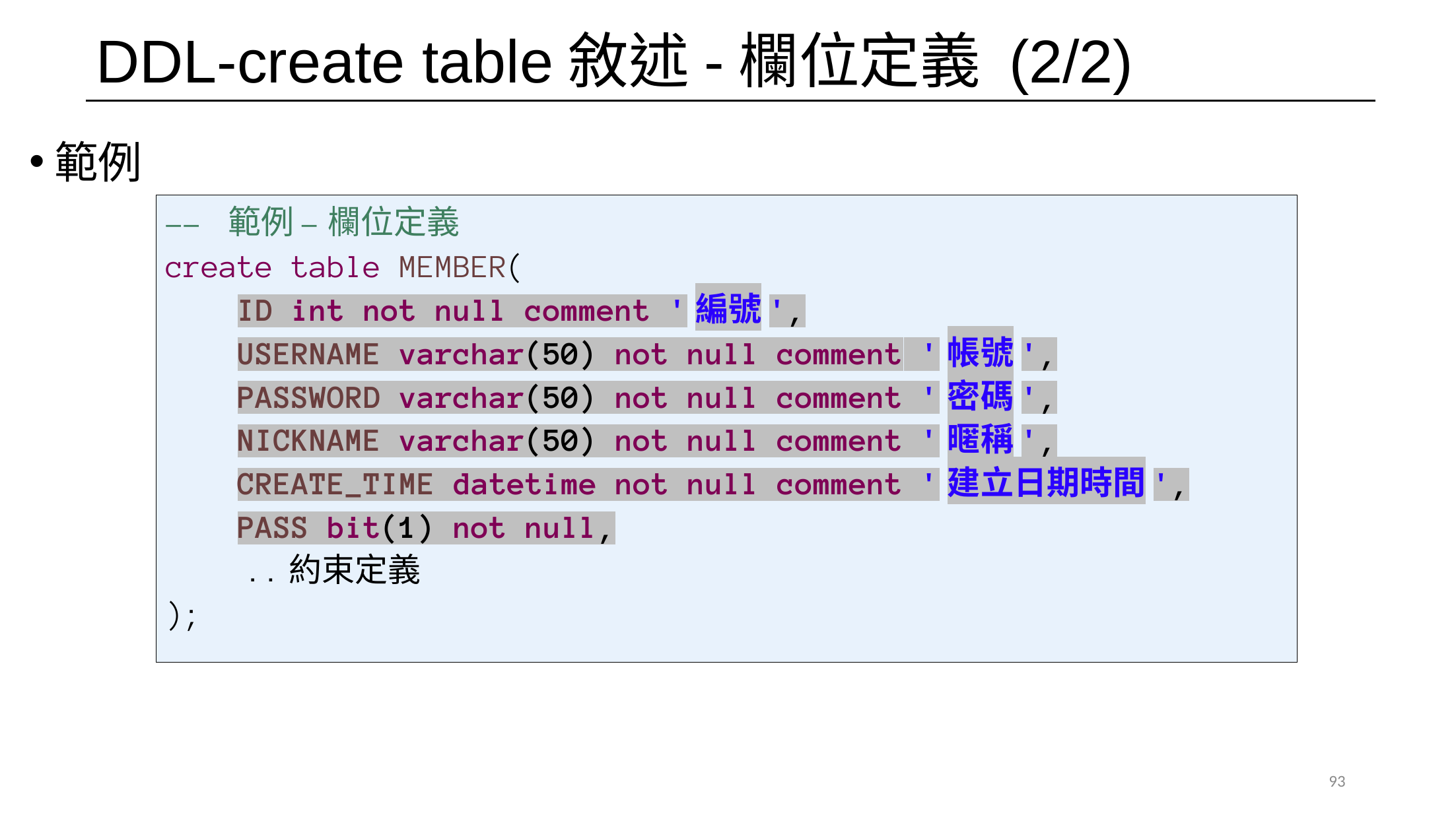

# DDL-create table敘述-欄位定義 (2/2)
範例
-- 範例-欄位定義
create table MEMBER(
    ID int not null comment '編號',
    USERNAME varchar(50) not null comment '帳號',
    PASSWORD varchar(50) not null comment '密碼',
    NICKNAME varchar(50) not null comment '暱稱',
    CREATE_TIME datetime not null comment '建立日期時間',
    PASS bit(1) not null,
     ..約束定義
);
93